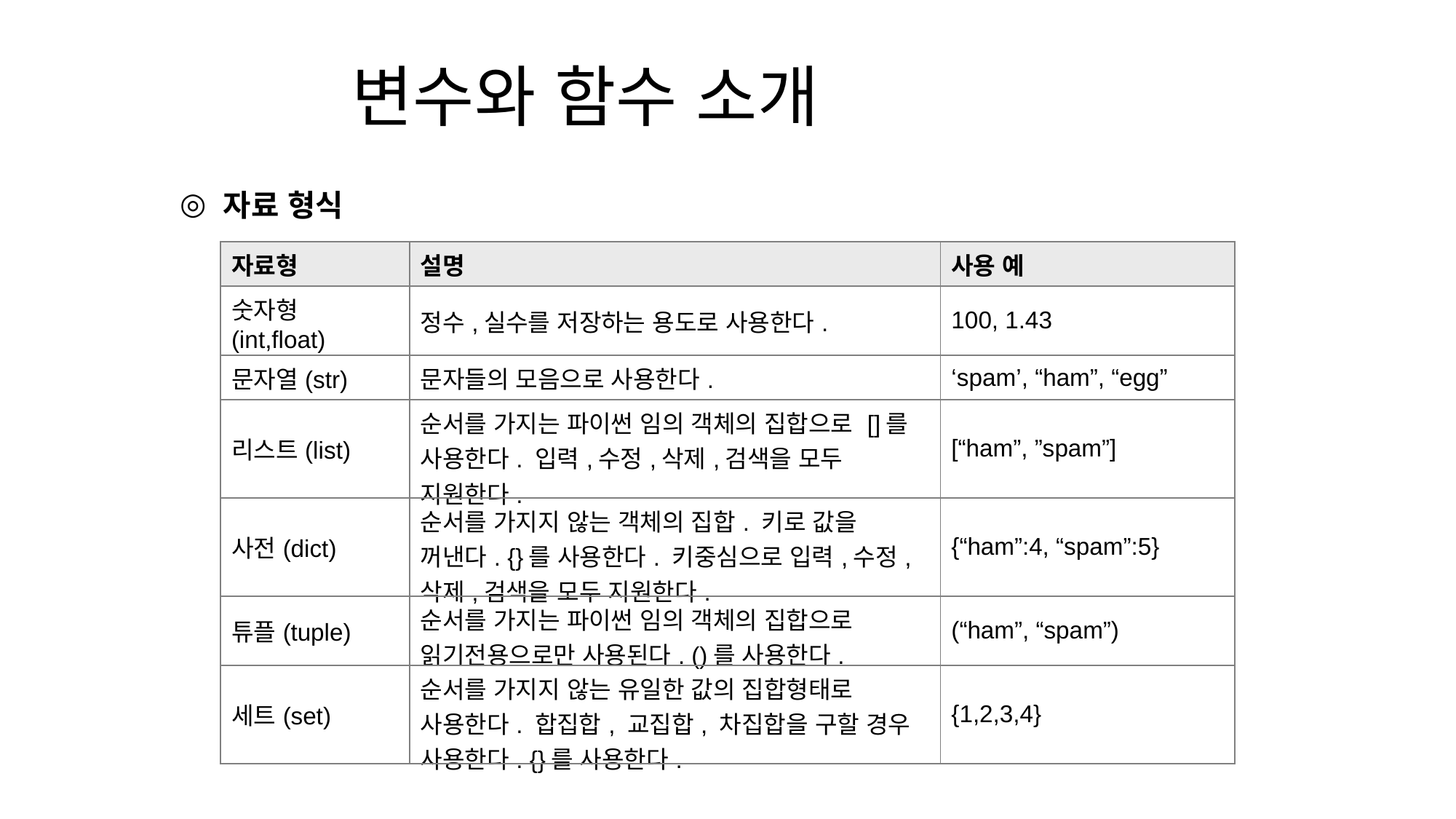

변수와 함수 소개
자료 형식
| 자료형 | 설명 | 사용 예 |
| --- | --- | --- |
| 숫자형(int,float) | 정수,실수를 저장하는 용도로 사용한다. | 100, 1.43 |
| 문자열(str) | 문자들의 모음으로 사용한다. | ‘spam’, “ham”, “egg” |
| 리스트(list) | 순서를 가지는 파이썬 임의 객체의 집합으로 []를 사용한다. 입력,수정,삭제,검색을 모두 지원한다. | [“ham”, ”spam”] |
| 사전(dict) | 순서를 가지지 않는 객체의 집합. 키로 값을 꺼낸다. {}를 사용한다. 키중심으로 입력,수정,삭제,검색을 모두 지원한다. | {“ham”:4, “spam”:5} |
| 튜플(tuple) | 순서를 가지는 파이썬 임의 객체의 집합으로 읽기전용으로만 사용된다. ()를 사용한다. | (“ham”, “spam”) |
| 세트(set) | 순서를 가지지 않는 유일한 값의 집합형태로 사용한다. 합집합, 교집합, 차집합을 구할 경우 사용한다. {}를 사용한다. | {1,2,3,4} |